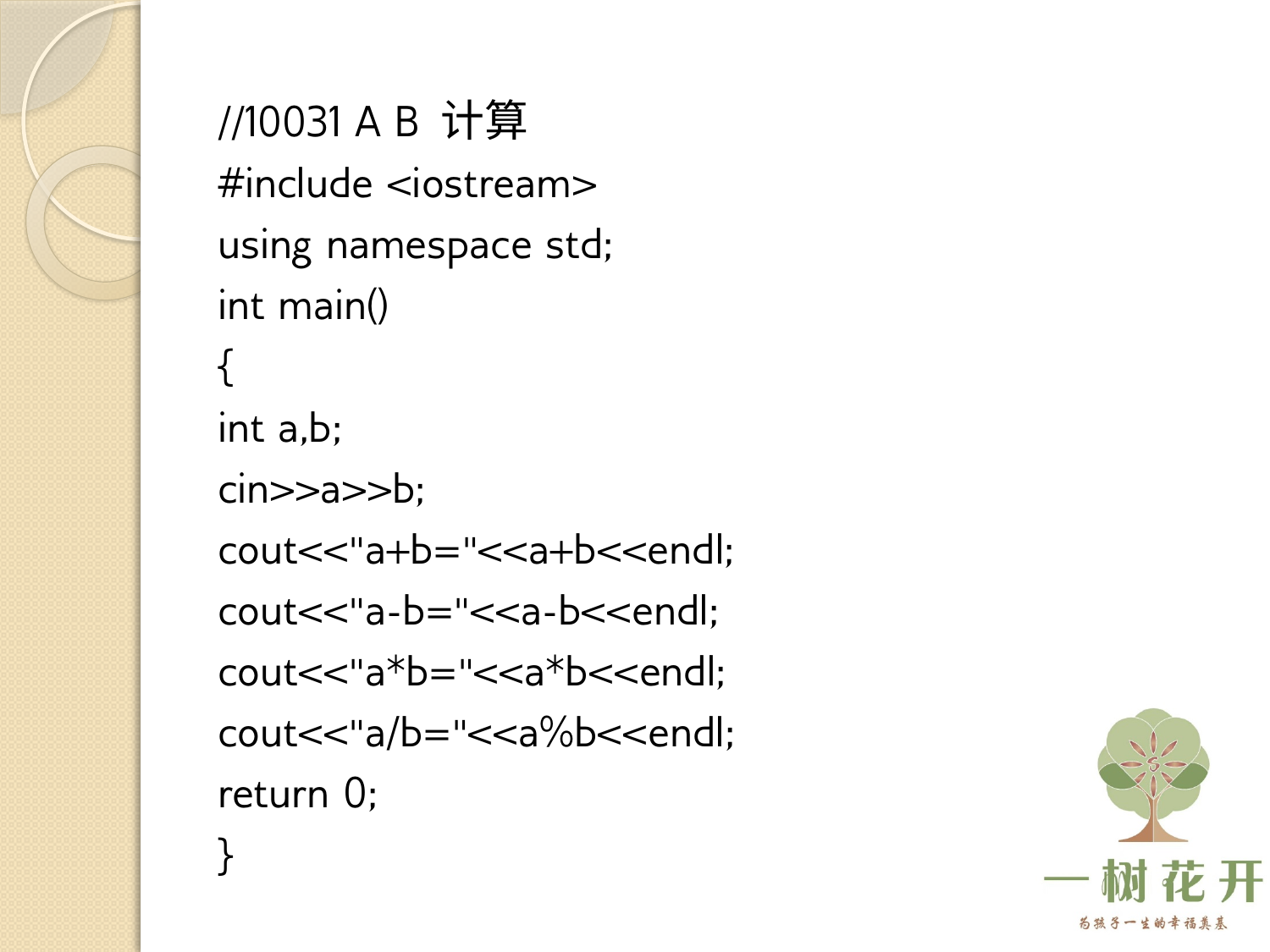

//10031 A B 计算
#include <iostream>
using namespace std;
int main()
{
	int a,b;
	cin>>a>>b;
	cout<<"a+b="<<a+b<<endl;
	cout<<"a-b="<<a-b<<endl;
	cout<<"a*b="<<a*b<<endl;
	cout<<"a/b="<<a%b<<endl;
	return 0;
}